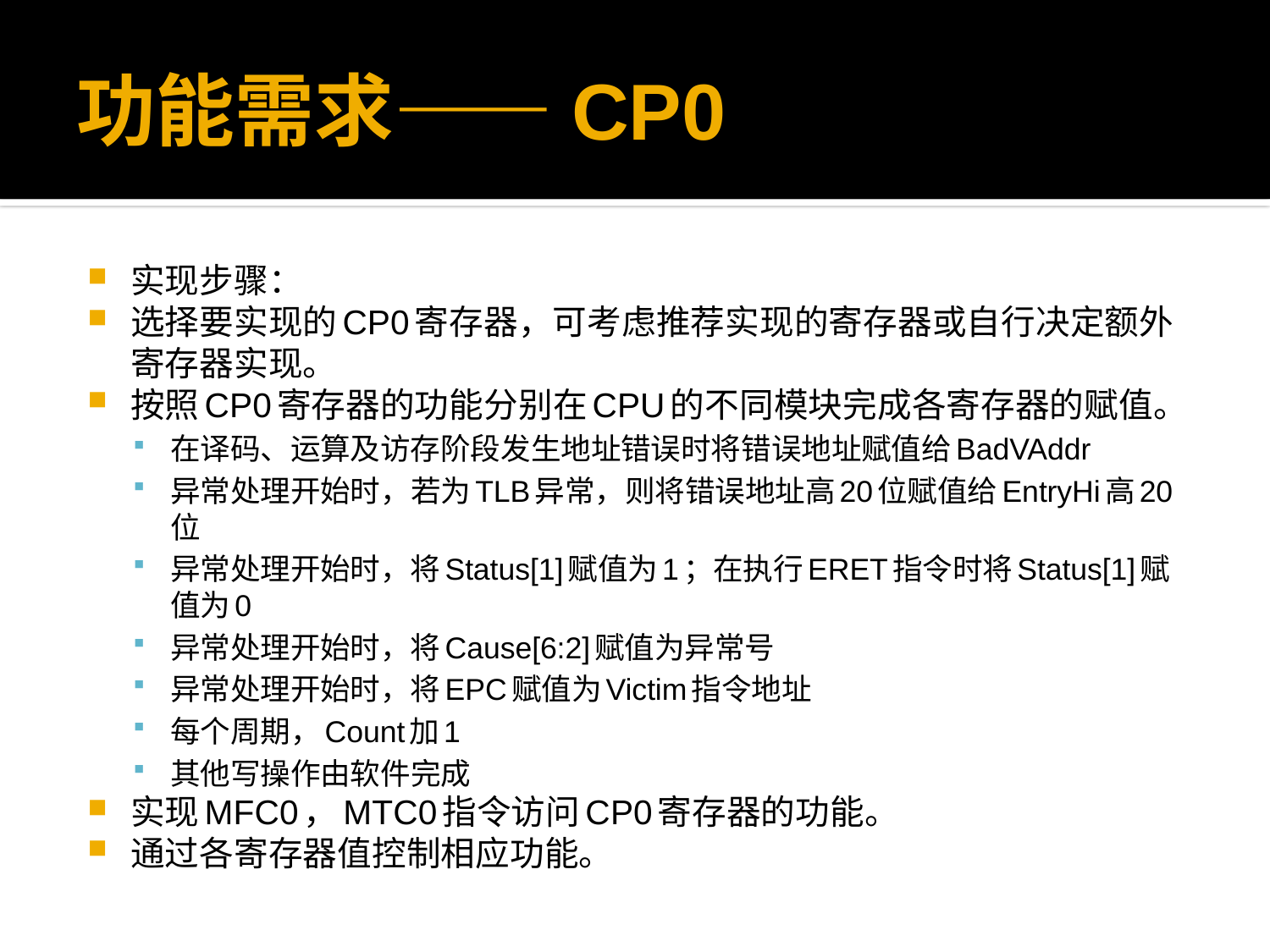

# 功能需求——CP0
实现步骤：
选择要实现的CP0寄存器，可考虑推荐实现的寄存器或自行决定额外寄存器实现。
按照CP0寄存器的功能分别在CPU的不同模块完成各寄存器的赋值。
在译码、运算及访存阶段发生地址错误时将错误地址赋值给BadVAddr
异常处理开始时，若为TLB异常，则将错误地址高20位赋值给EntryHi高20位
异常处理开始时，将Status[1]赋值为1；在执行ERET指令时将Status[1]赋值为0
异常处理开始时，将Cause[6:2]赋值为异常号
异常处理开始时，将EPC赋值为Victim指令地址
每个周期，Count加1
其他写操作由软件完成
实现MFC0，MTC0指令访问CP0寄存器的功能。
通过各寄存器值控制相应功能。